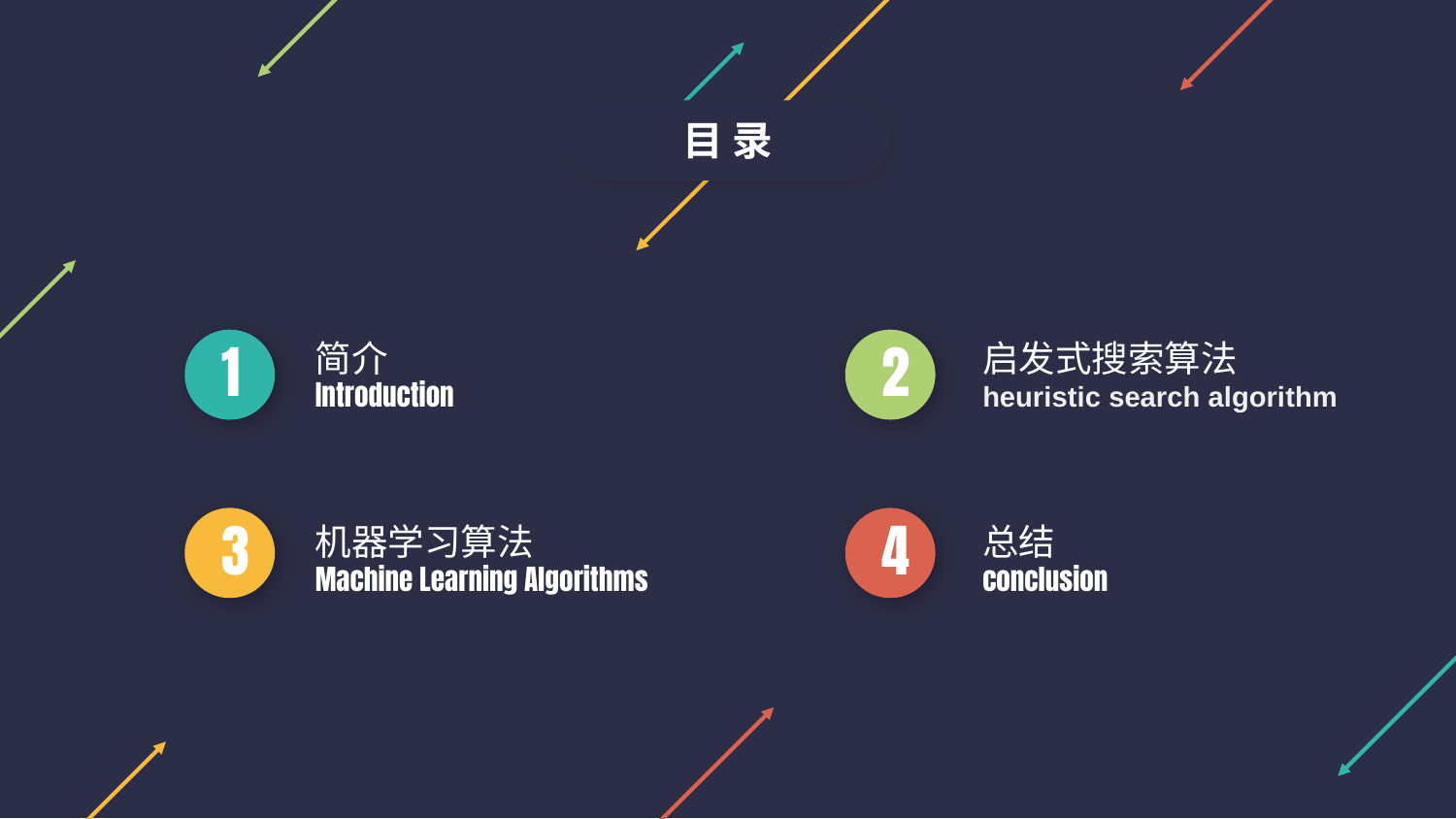

目 录

简介
Introduction
启发式搜索算法
heuristic search algorithm
1
2

3
4
机器学习算法
Machine Learning Algorithms
总结
conclusion